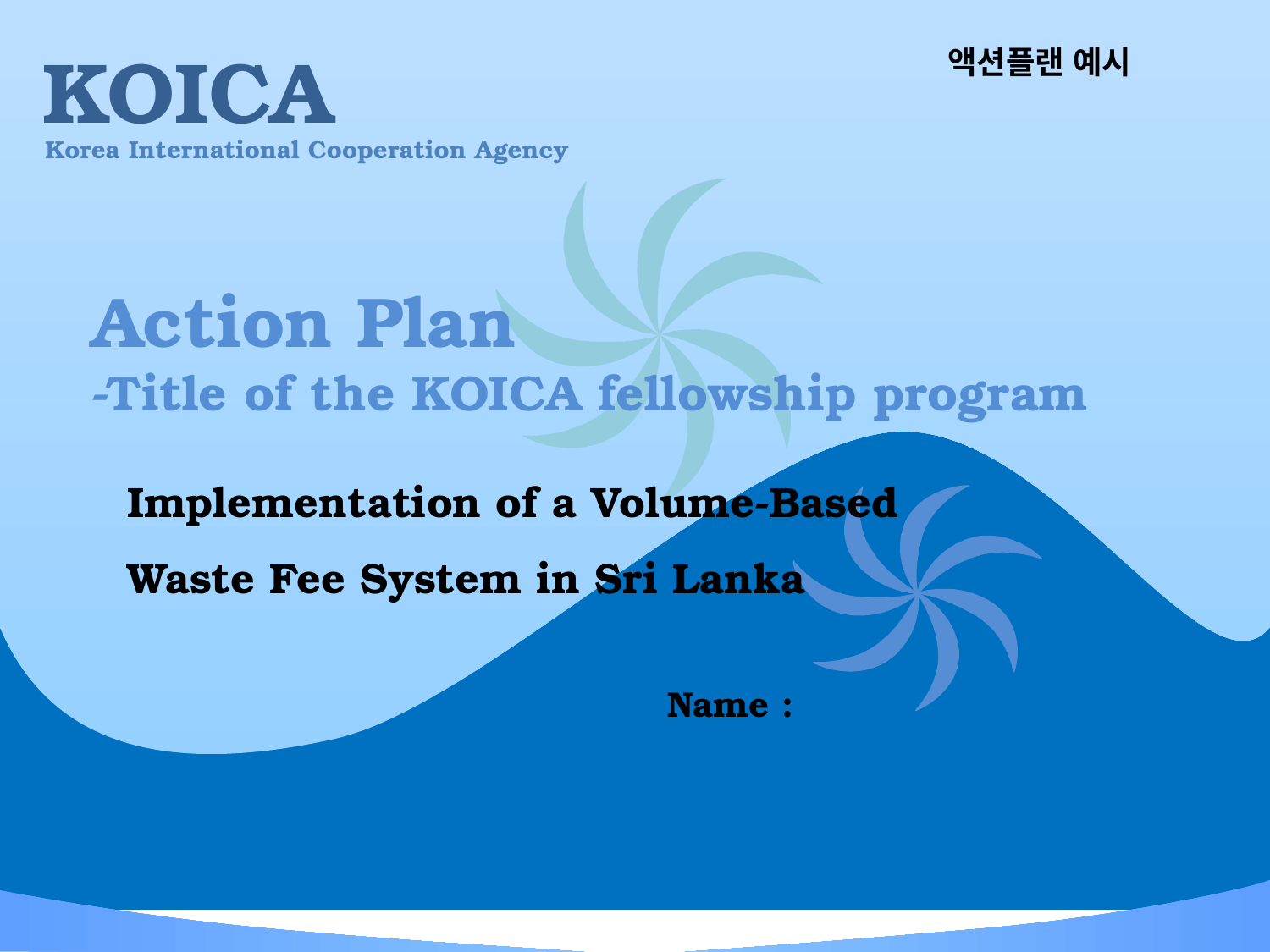

naneNamed

KOICA
Korea International Cooperation Agency
액션플랜 예시

Action Plan
-Title of the KOICA fellowship program
Implementation of a Volume-Based
Waste Fee System in Sri Lanka

Name :